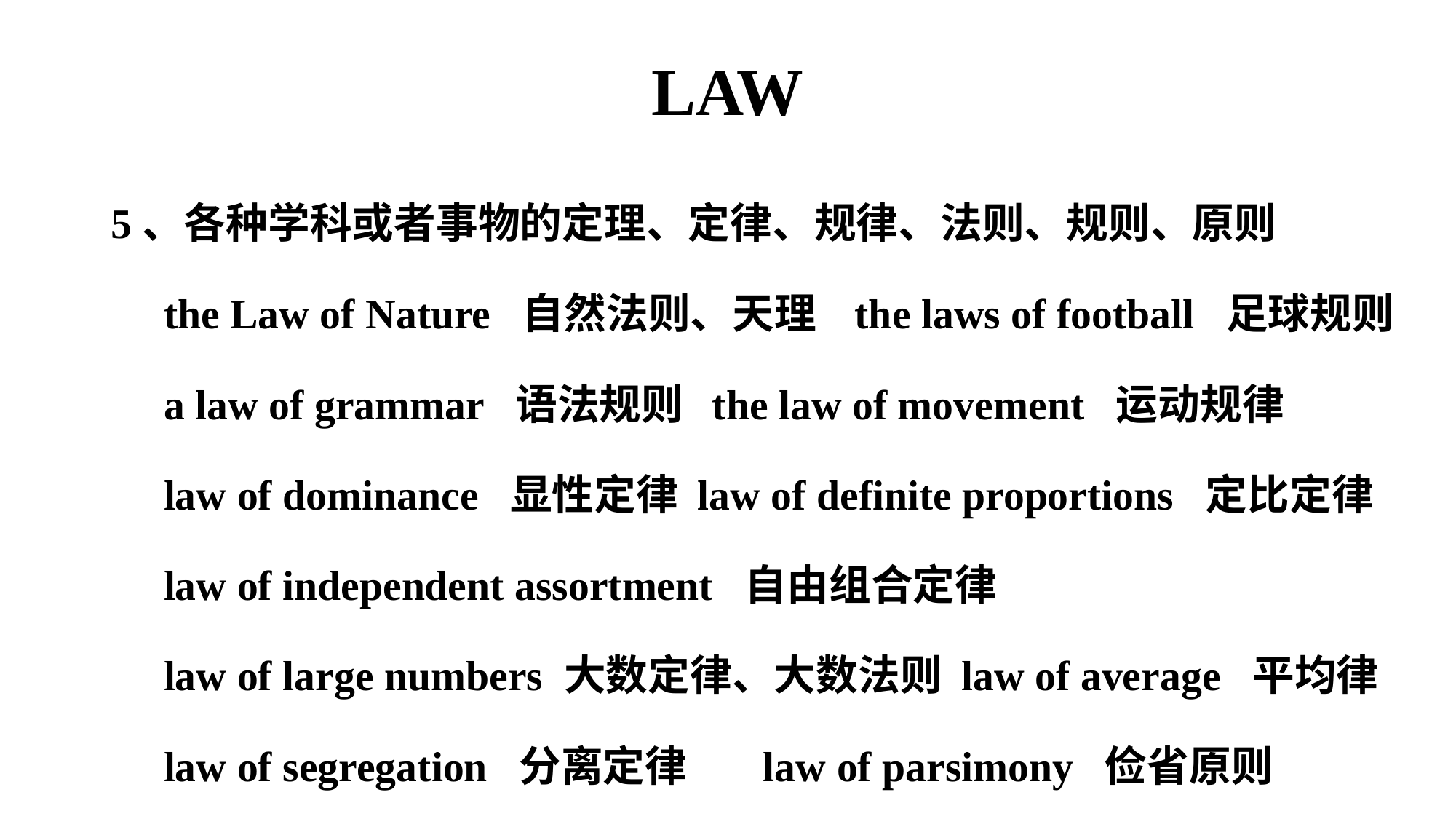

# LAW
5、各种学科或者事物的定理、定律、规律、法则、规则、原则
     the Law of Nature  ⾃然法则、天理   the laws of football  ⾜球规则
     a law of grammar  语法规则  the law of movement  运动规律
     law of dominance  显性定律 law of definite proportions  定⽐定律
     law of independent assortment  ⾃由组合定律
     law of large numbers ⼤数定律、⼤数法则 law of average  平均律
     law of segregation  分离定律       law of parsimony  俭省原则